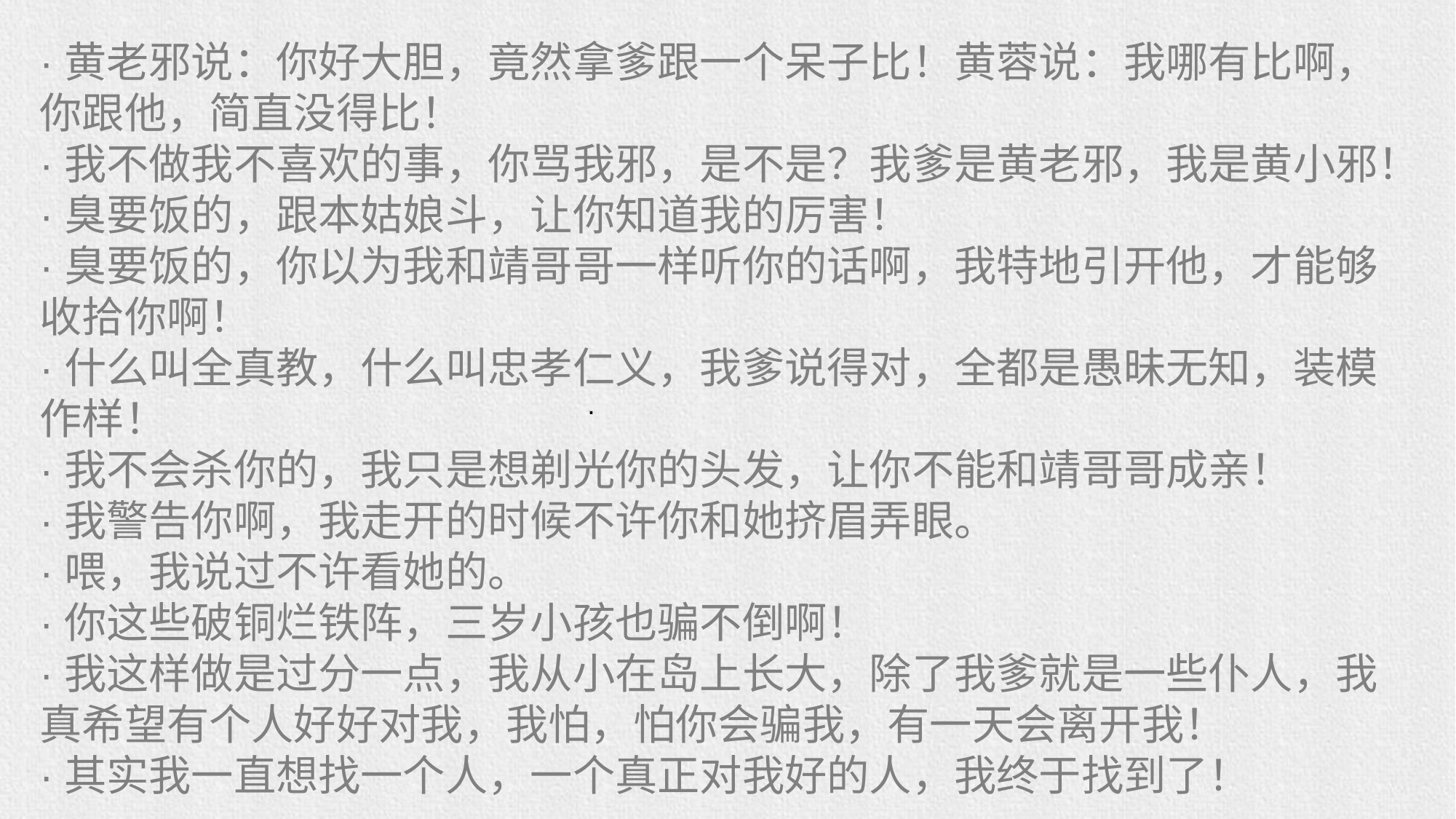

·黄老邪说：你好大胆，竟然拿爹跟一个呆子比！黄蓉说：我哪有比啊，你跟他，简直没得比！
·我不做我不喜欢的事，你骂我邪，是不是？我爹是黄老邪，我是黄小邪！
·臭要饭的，跟本姑娘斗，让你知道我的厉害！
·臭要饭的，你以为我和靖哥哥一样听你的话啊，我特地引开他，才能够收拾你啊！
·什么叫全真教，什么叫忠孝仁义，我爹说得对，全都是愚昧无知，装模作样！
·我不会杀你的，我只是想剃光你的头发，让你不能和靖哥哥成亲！
·我警告你啊，我走开的时候不许你和她挤眉弄眼。
·喂，我说过不许看她的。
·你这些破铜烂铁阵，三岁小孩也骗不倒啊！
·我这样做是过分一点，我从小在岛上长大，除了我爹就是一些仆人，我真希望有个人好好对我，我怕，怕你会骗我，有一天会离开我！
·其实我一直想找一个人，一个真正对我好的人，我终于找到了！

·